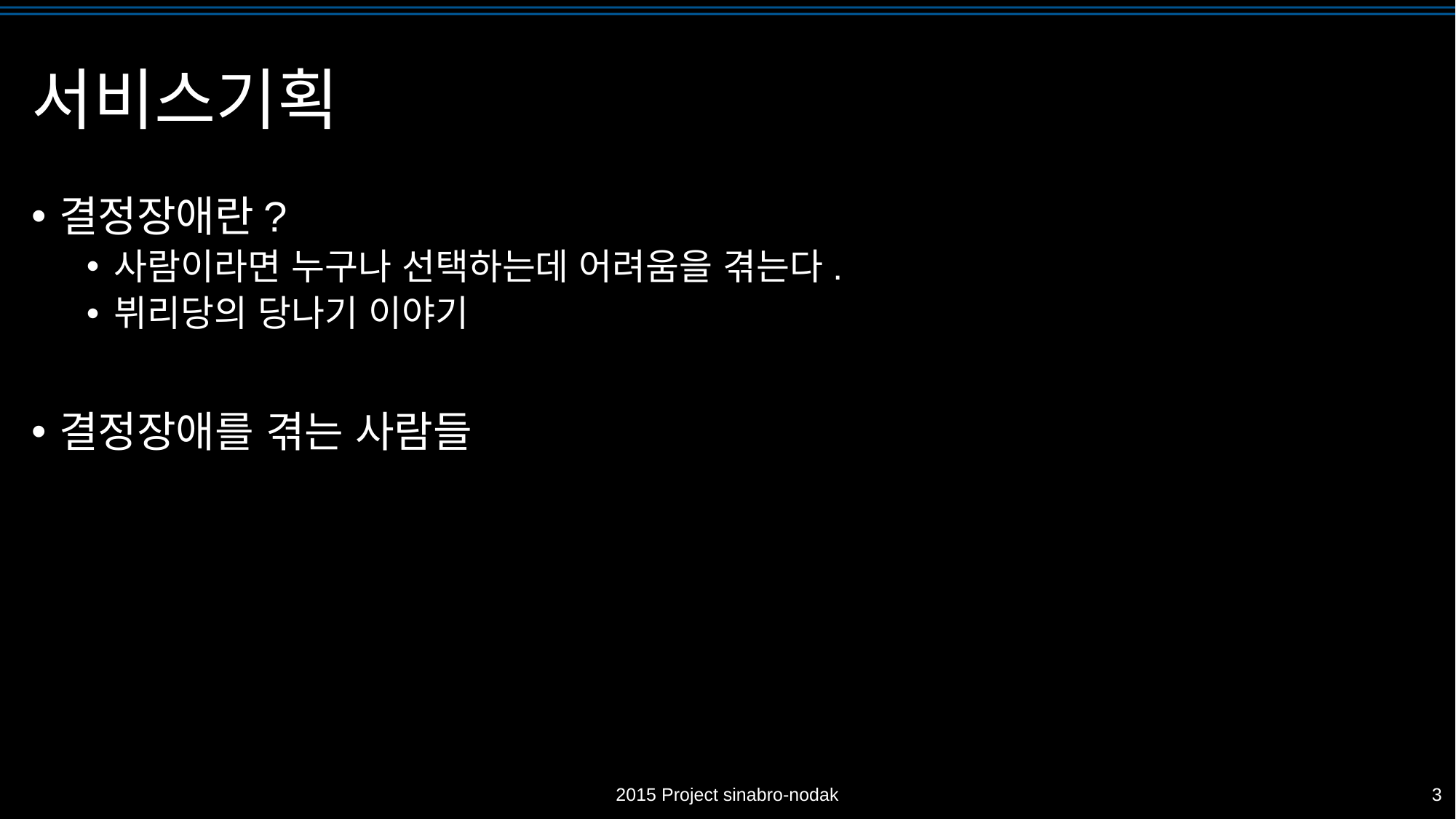

# 서비스기획
결정장애란?
사람이라면 누구나 선택하는데 어려움을 겪는다.
뷔리당의 당나기 이야기

결정장애를 겪는 사람들

2015 Project sinabro-nodak
3